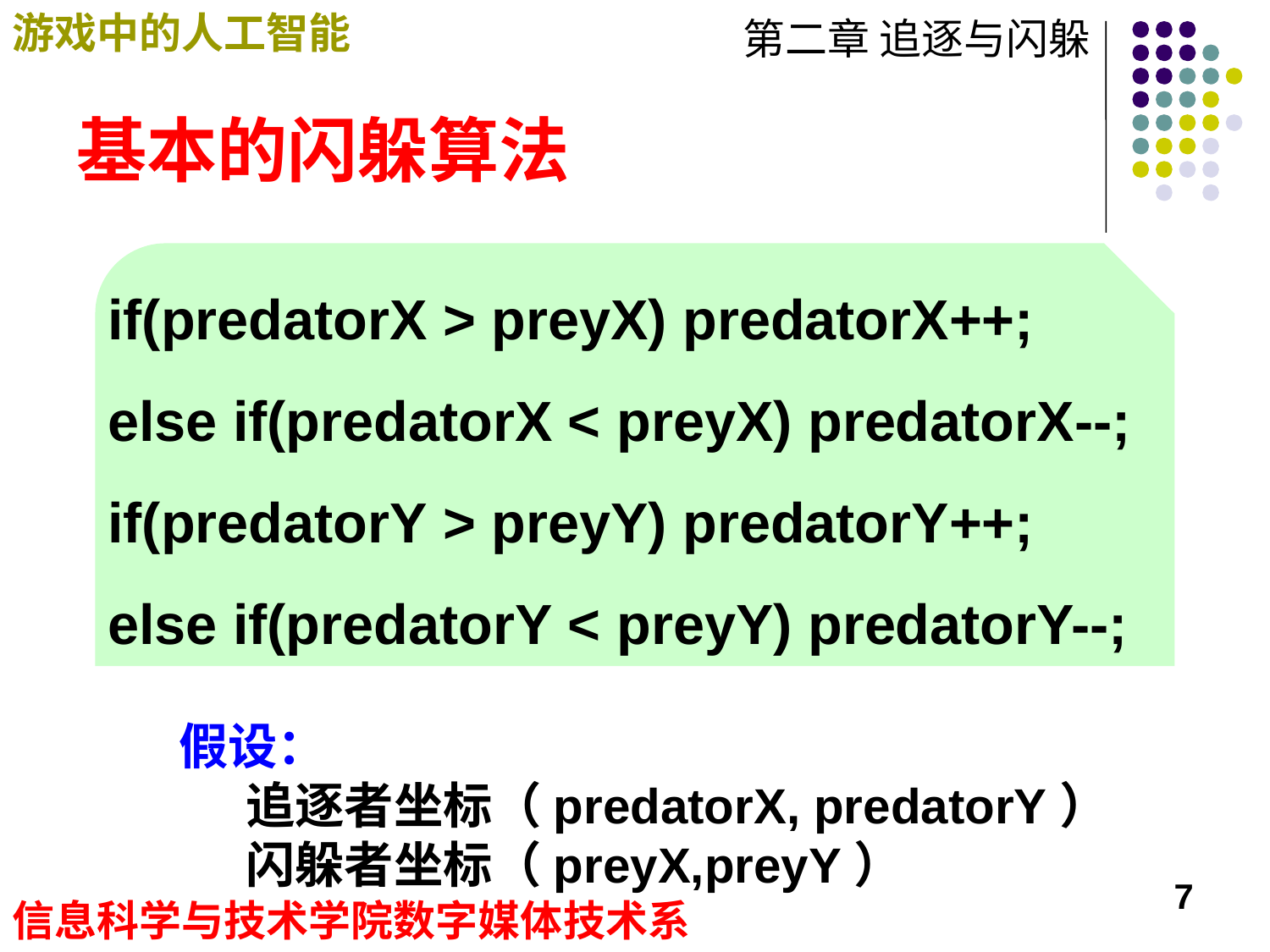

# 基本的闪躲算法

if(predatorX > preyX) predatorX++; 
else if(predatorX < preyX) predatorX--; 
if(predatorY > preyY) predatorY++; 
else if(predatorY < preyY) predatorY--;
 假设：
       追逐者坐标（predatorX, predatorY）
       闪躲者坐标（preyX,preyY）
7